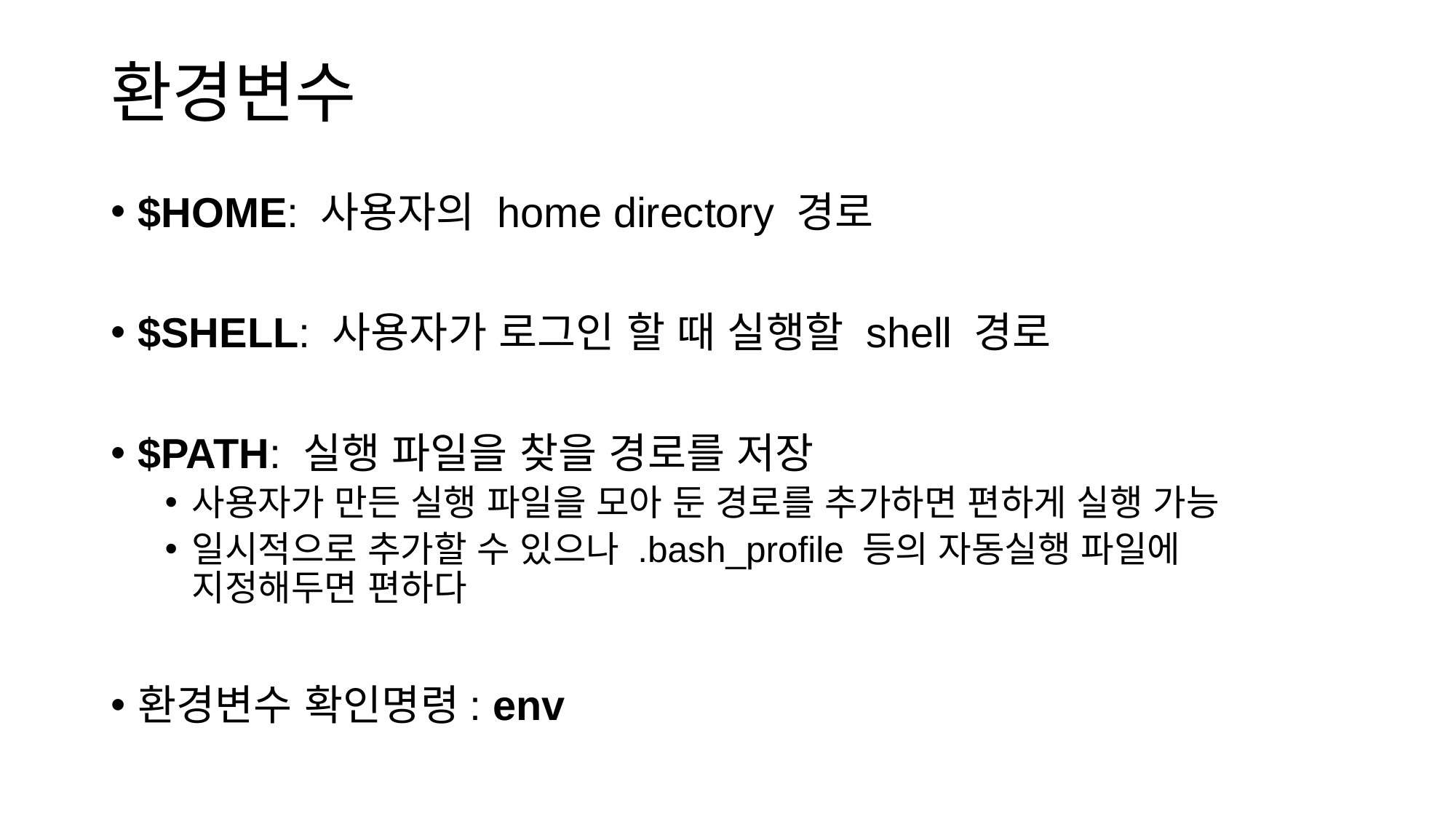

# 환경변수
$HOME: 사용자의 home directory 경로

$SHELL: 사용자가 로그인 할 때 실행할 shell 경로

$PATH: 실행 파일을 찾을 경로를 저장
사용자가 만든 실행 파일을 모아 둔 경로를 추가하면 편하게 실행 가능
일시적으로 추가할 수 있으나 .bash_profile 등의 자동실행 파일에 지정해두면 편하다

환경변수 확인명령: env